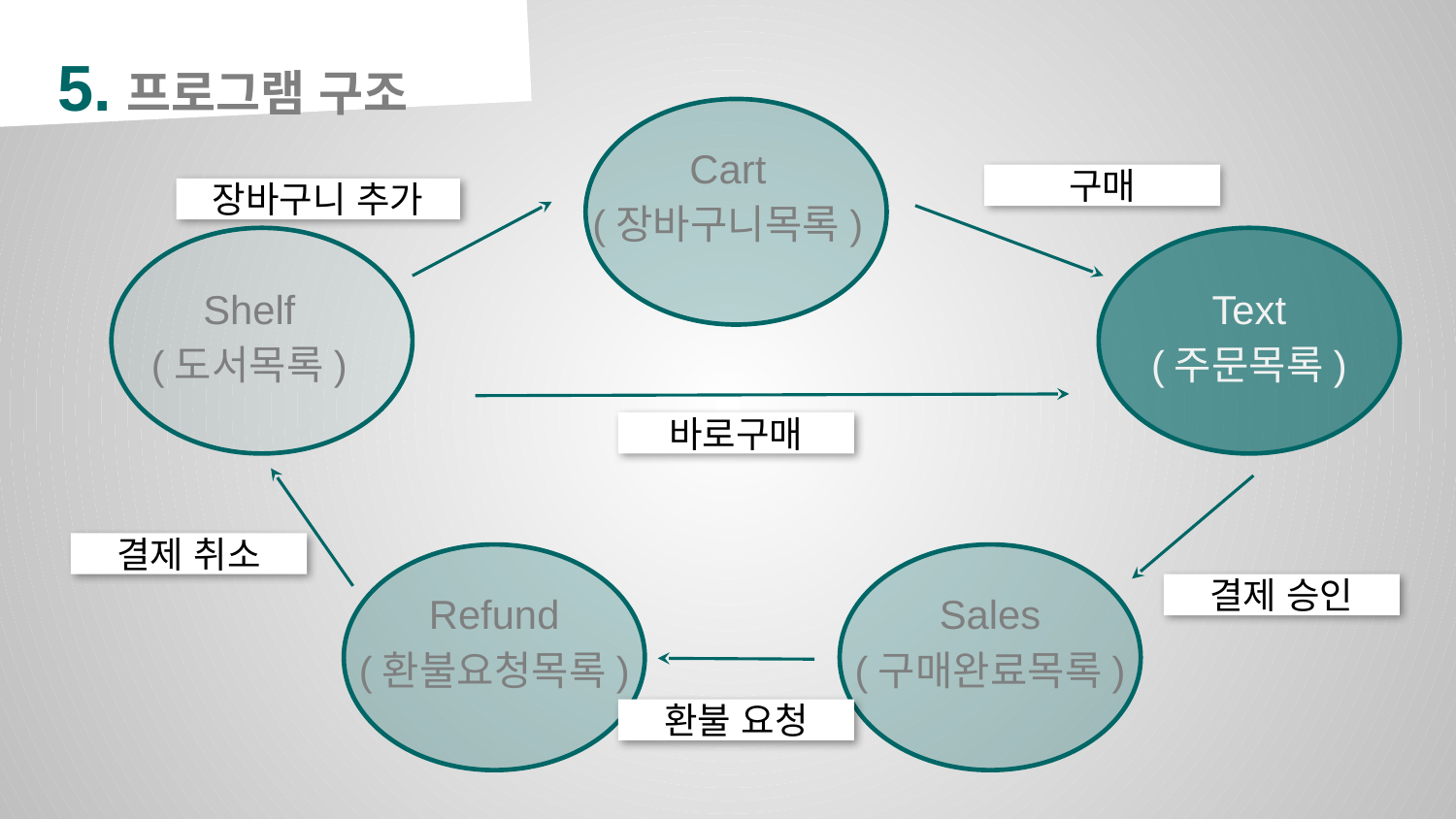

5.프로그램 구조

Cart
(장바구니목록)

구매
장바구니 추가

Shelf
(도서목록)

Text
(주문목록)

바로구매
결제 취소

결제 승인
Refund
(환불요청목록)

Sales
(구매완료목록)

환불 요청